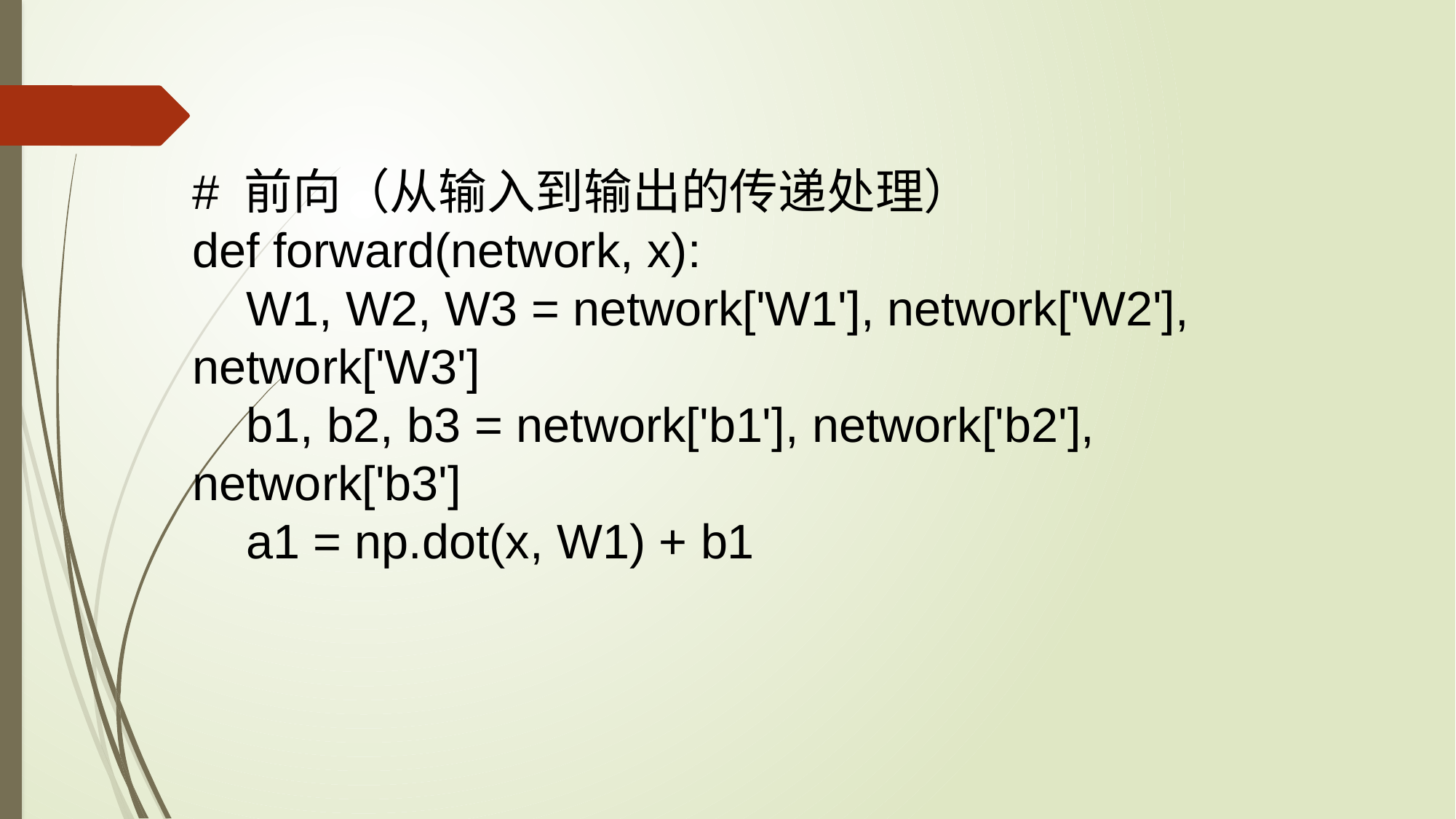

# 前向（从输入到输出的传递处理） def forward(network, x): W1, W2, W3 = network['W1'], network['W2'], network['W3'] b1, b2, b3 = network['b1'], network['b2'], network['b3'] a1 = np.dot(x, W1) + b1